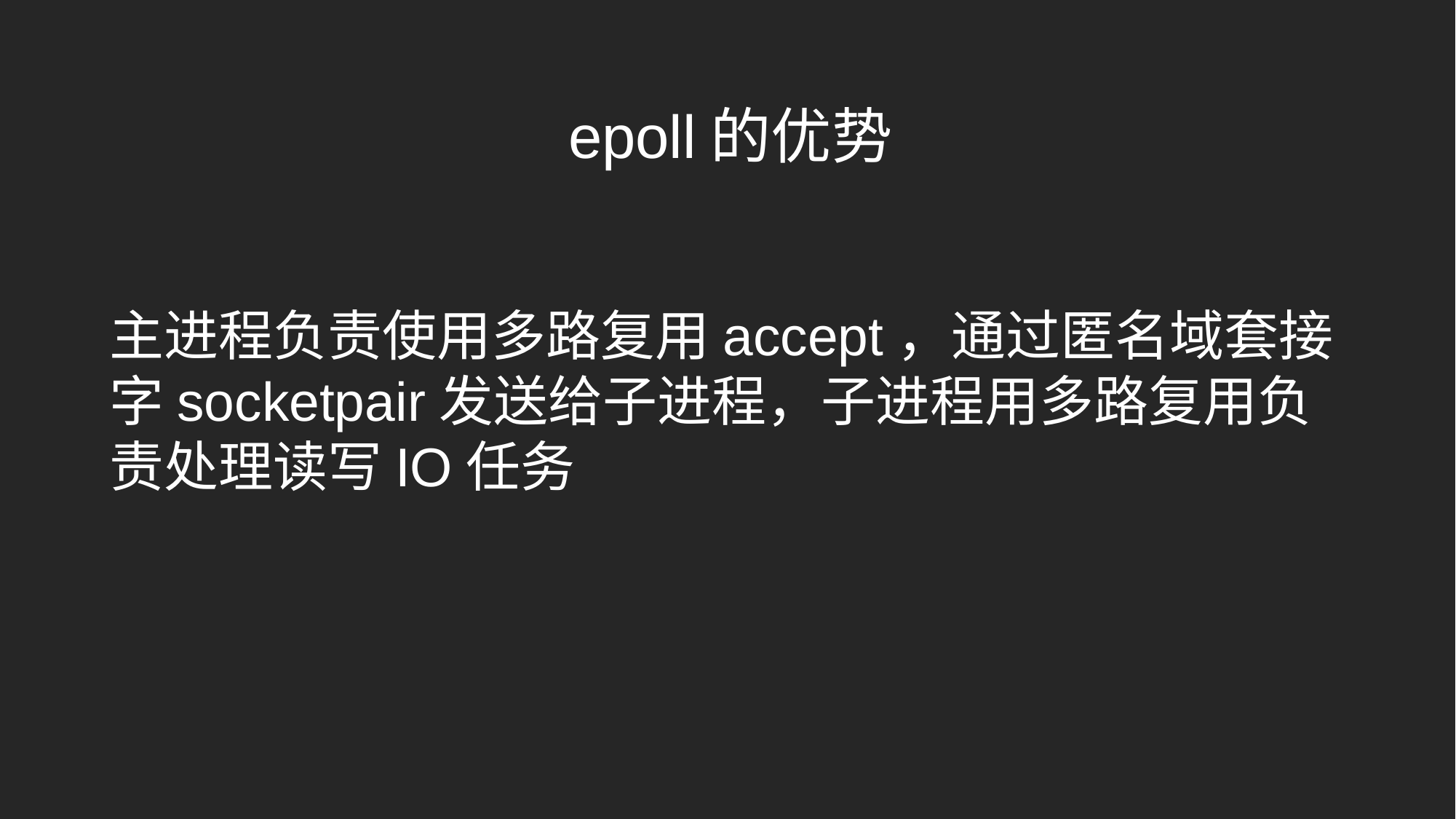

epoll的优势

主进程负责使用多路复用accept，通过匿名域套接字socketpair发送给子进程，子进程用多路复用负责处理读写IO任务